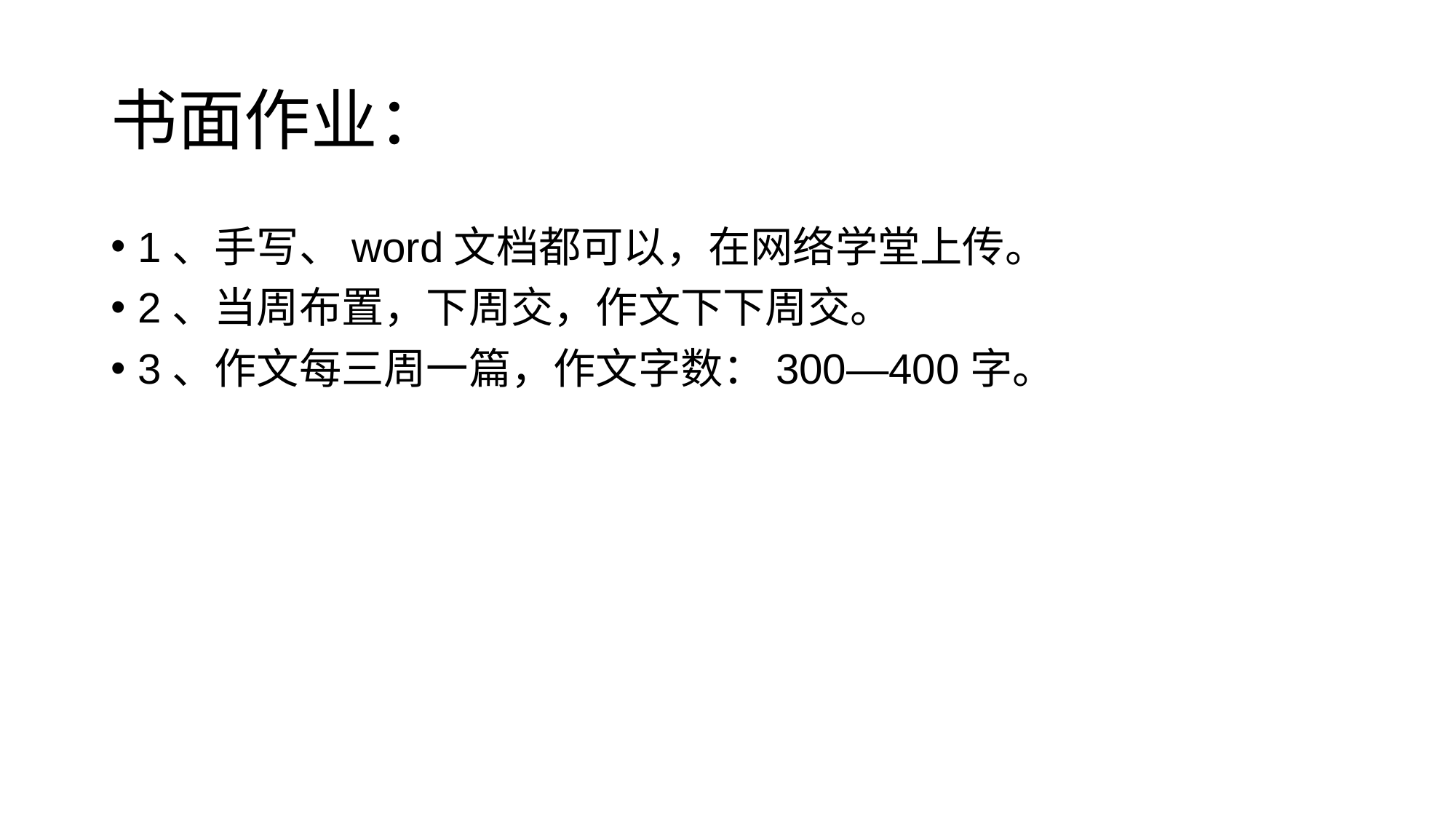

# 书面作业：
1、手写、word文档都可以，在网络学堂上传。
2、当周布置，下周交，作文下下周交。
3、作文每三周一篇，作文字数：300—400字。